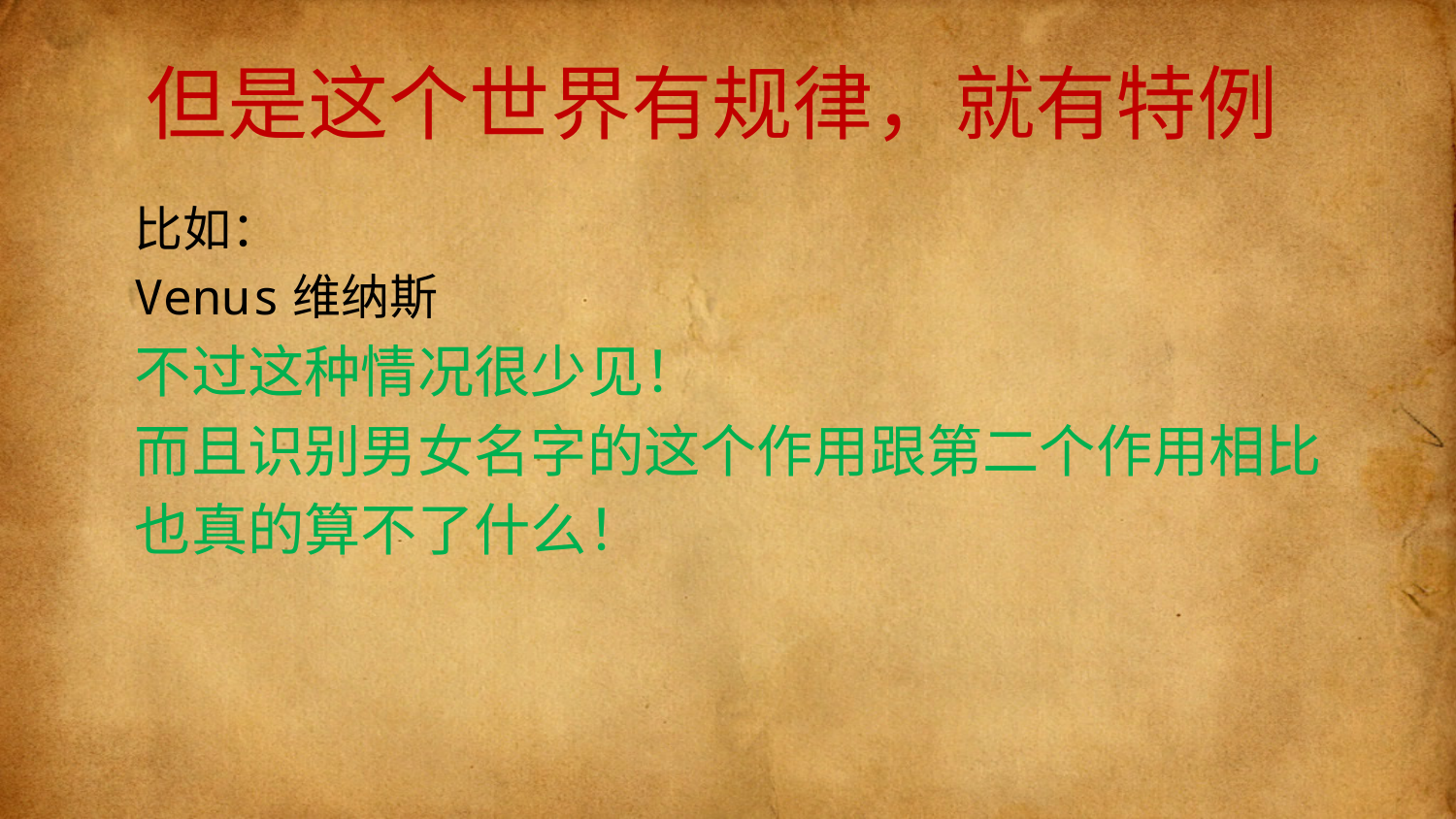

# 但是这个世界有规律，就有特例
比如：
Venus维纳斯
不过这种情况很少见！
而且识别男女名字的这个作用跟第二个作用相比
也真的算不了什么！